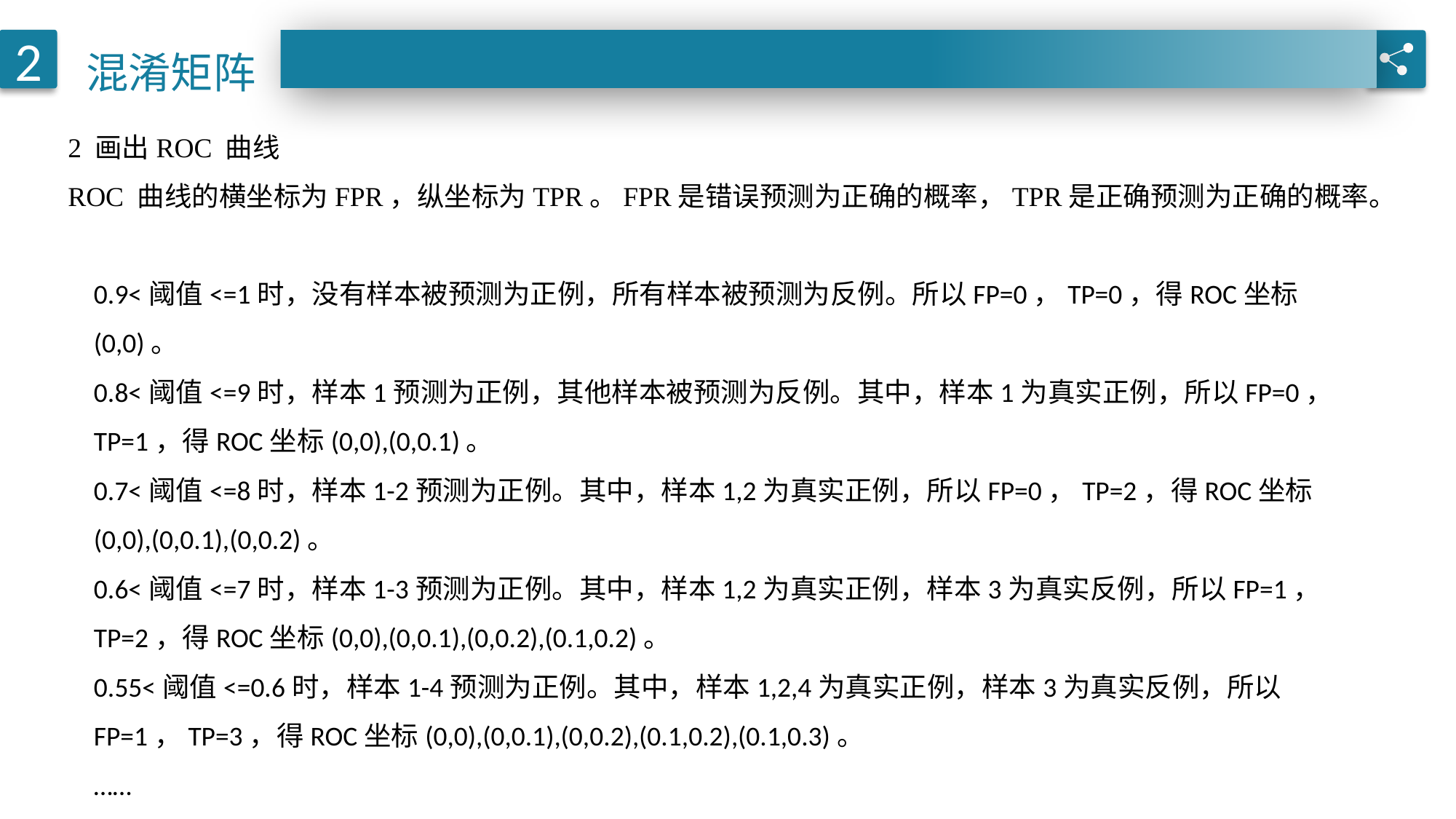

混淆矩阵
2

2 画出ROC 曲线
ROC 曲线的横坐标为FPR，纵坐标为TPR。FPR是错误预测为正确的概率，TPR是正确预测为正确的概率。
0.9<阈值<=1时，没有样本被预测为正例，所有样本被预测为反例。所以FP=0，TP=0，得ROC坐标(0,0)。
0.8<阈值<=9时，样本1预测为正例，其他样本被预测为反例。其中，样本1为真实正例，所以FP=0，TP=1，得ROC坐标(0,0),(0,0.1)。
0.7<阈值<=8时，样本1-2预测为正例。其中，样本1,2为真实正例，所以FP=0，TP=2，得ROC坐标(0,0),(0,0.1),(0,0.2)。
0.6<阈值<=7时，样本1-3预测为正例。其中，样本1,2为真实正例，样本3为真实反例，所以FP=1，TP=2，得ROC坐标(0,0),(0,0.1),(0,0.2),(0.1,0.2)。
0.55<阈值<=0.6时，样本1-4预测为正例。其中，样本1,2,4为真实正例，样本3为真实反例，所以FP=1，TP=3，得ROC坐标(0,0),(0,0.1),(0,0.2),(0.1,0.2),(0.1,0.3)。
……